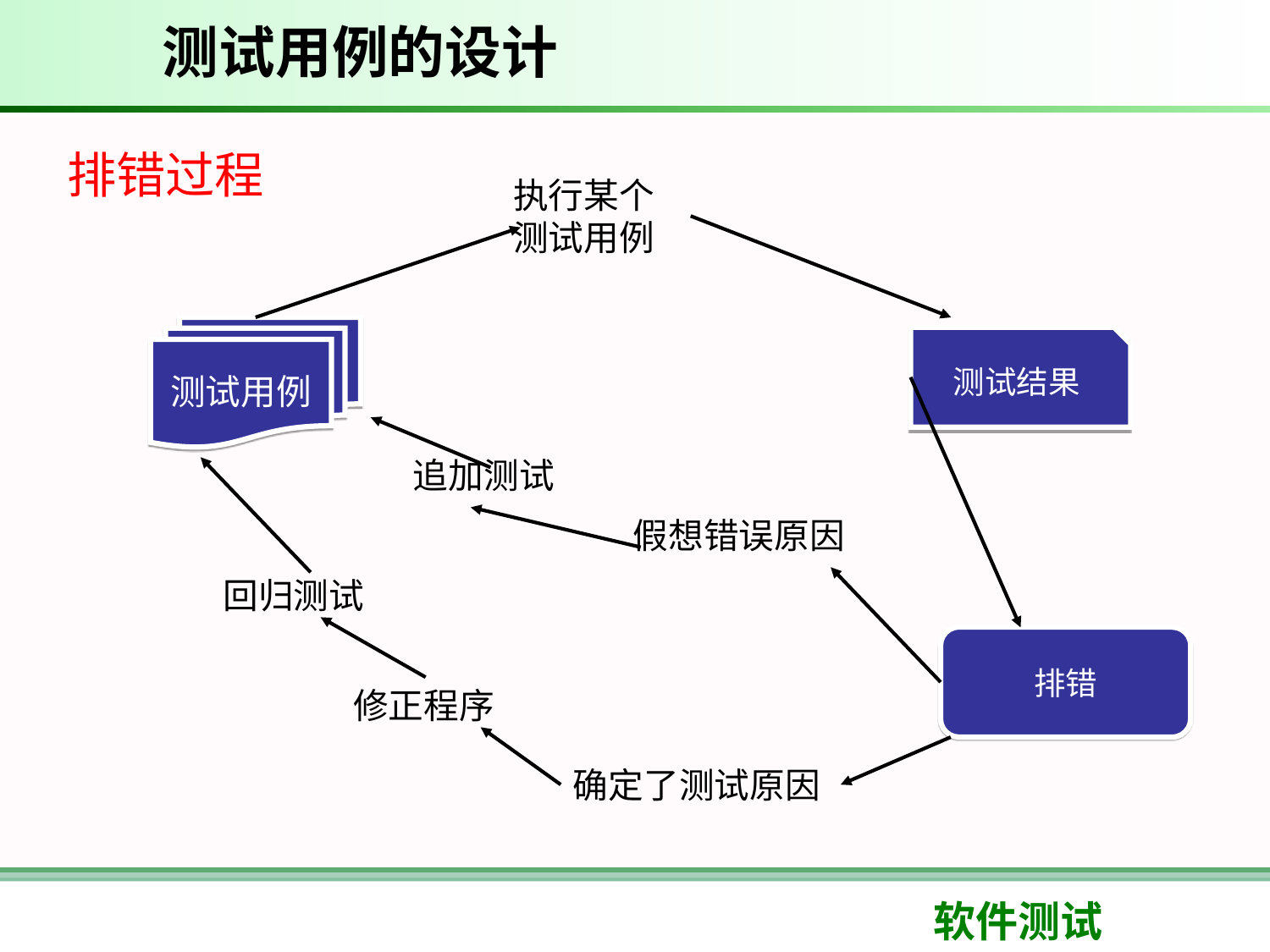

测试用例的设计
排错过程
执行某个测试用例
测试用例
测试结果
追加测试
假想错误原因
回归测试
排错
修正程序
确定了测试原因